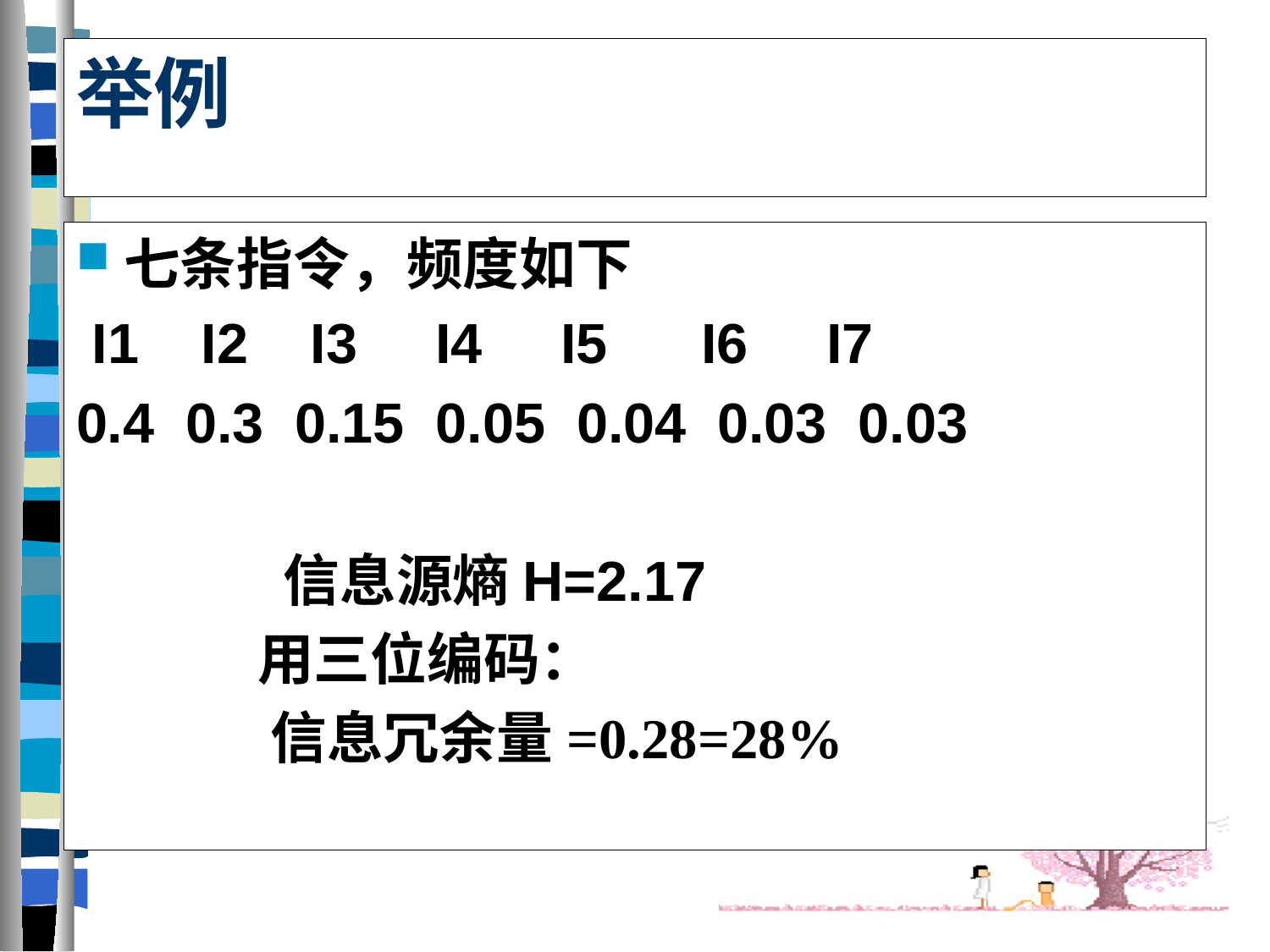

# 举例
七条指令，频度如下
 I1    I2    I3     I4     I5      I6     I7
0.4  0.3  0.15  0.05  0.04  0.03  0.03

               信息源熵H=2.17
             用三位编码：
              信息冗余量=0.28=28%